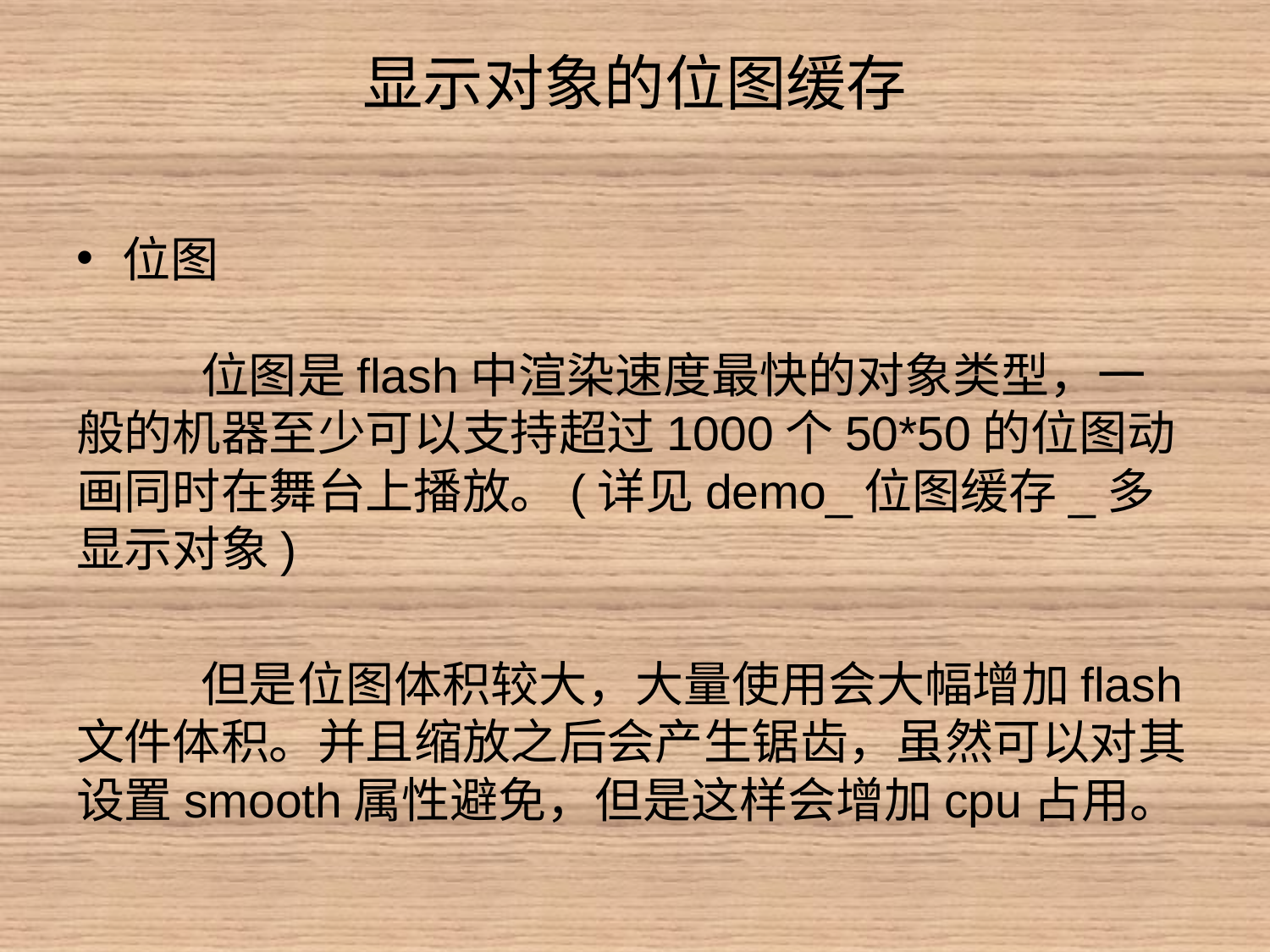

# 显示对象的位图缓存
位图

	位图是flash中渲染速度最快的对象类型，一般的机器至少可以支持超过1000个50*50的位图动画同时在舞台上播放。(详见demo_位图缓存_多显示对象)

	但是位图体积较大，大量使用会大幅增加flash文件体积。并且缩放之后会产生锯齿，虽然可以对其设置smooth属性避免，但是这样会增加cpu占用。